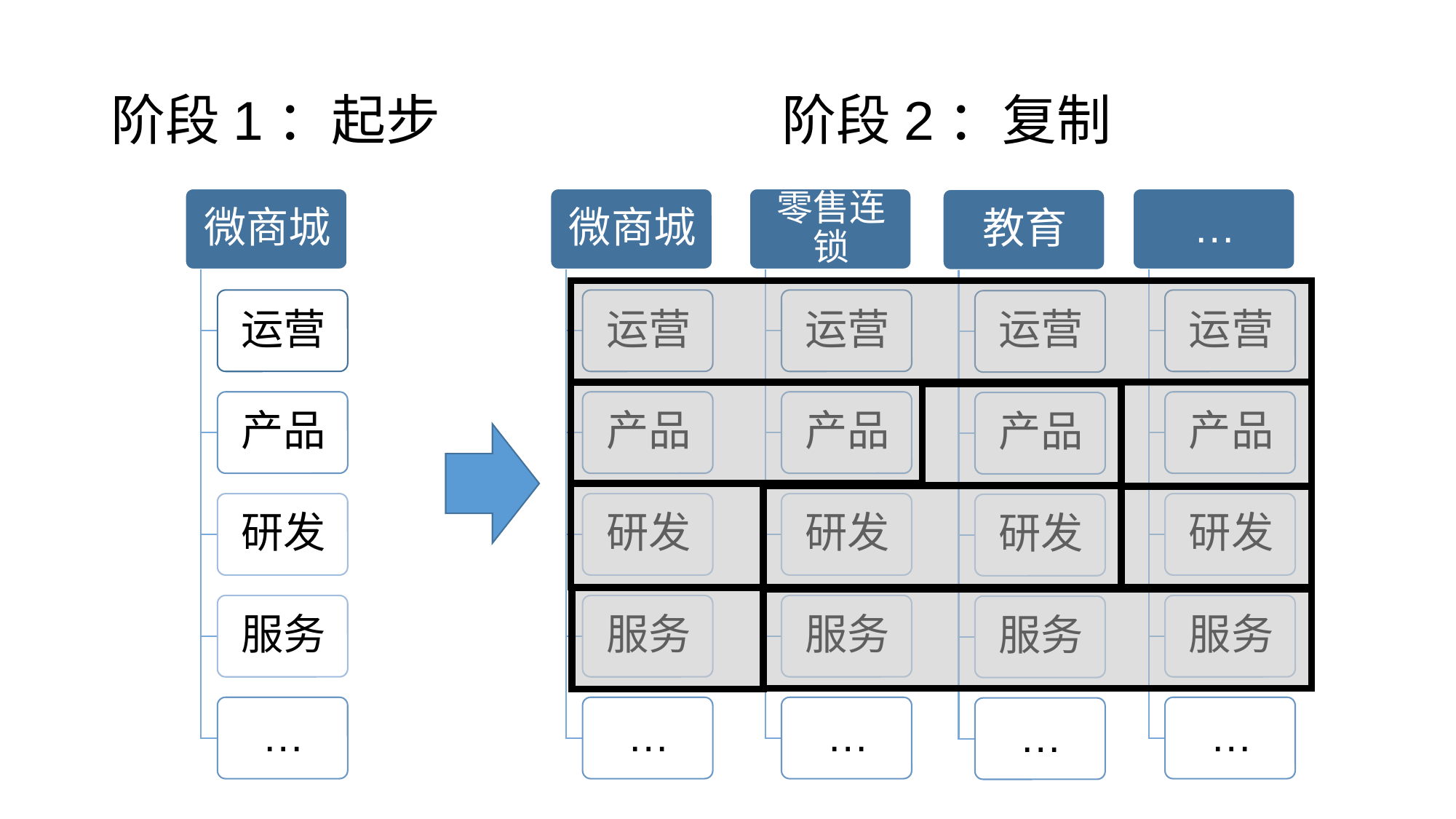

# 阶段1：起步
阶段2：复制
零售连锁
运营
产品
研发
服务
…
…
运营
产品
研发
服务
…
微商城
运营
产品
研发
服务
…
微商城
运营
产品
研发
服务
…
教育
运营
产品
研发
服务
…